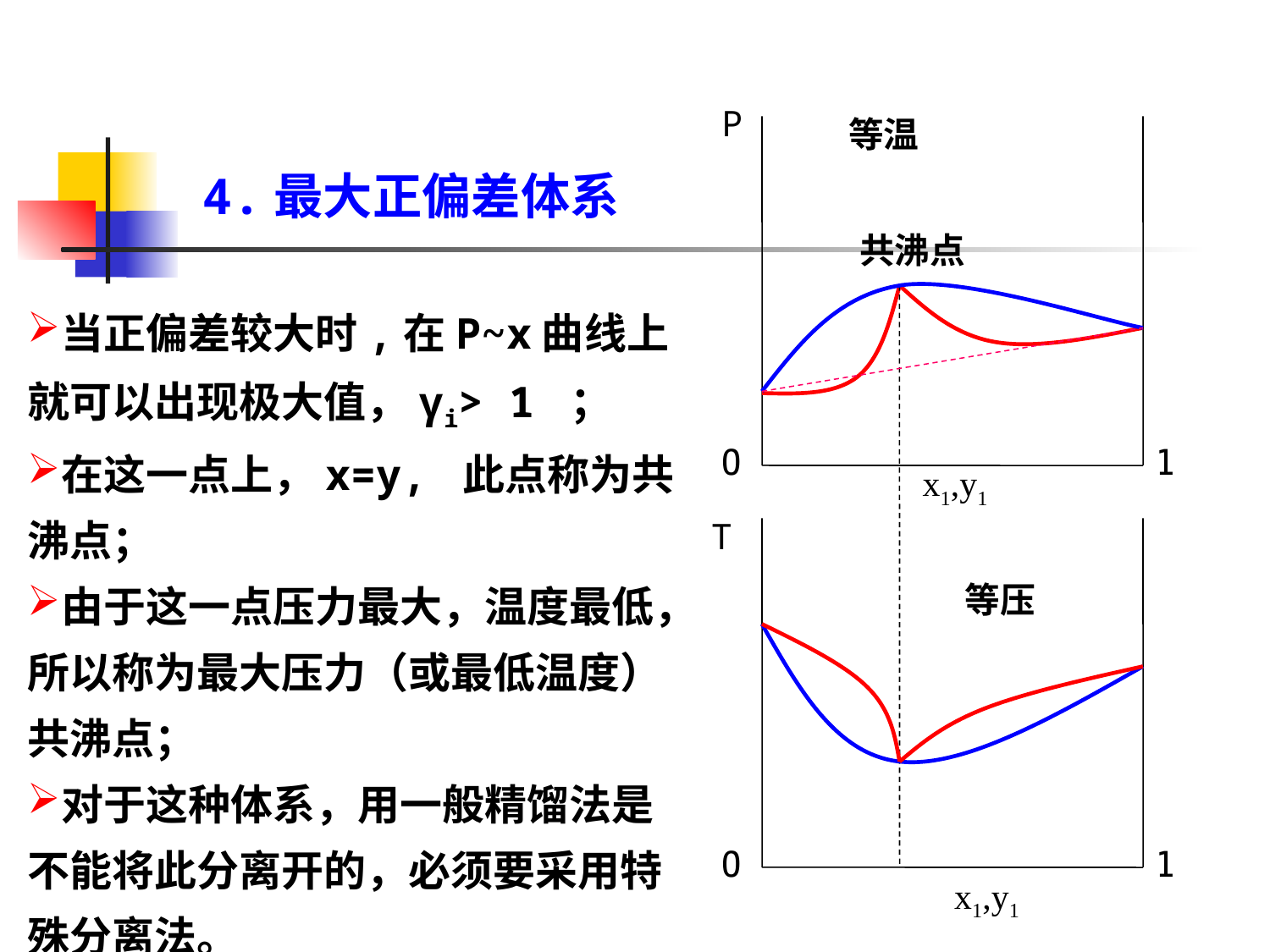

P
等温

4.最大正偏差体系
共沸点

当正偏差较大时,在P~x曲线上就可以出现极大值，γi> 1 ；
在这一点上，x=y, 此点称为共沸点；
由于这一点压力最大，温度最低，所以称为最大压力（或最低温度）共沸点；
对于这种体系，用一般精馏法是不能将此分离开的，必须要采用特殊分离法。

0
1
x1,y1

T

等压

0
1

x1,y1
24